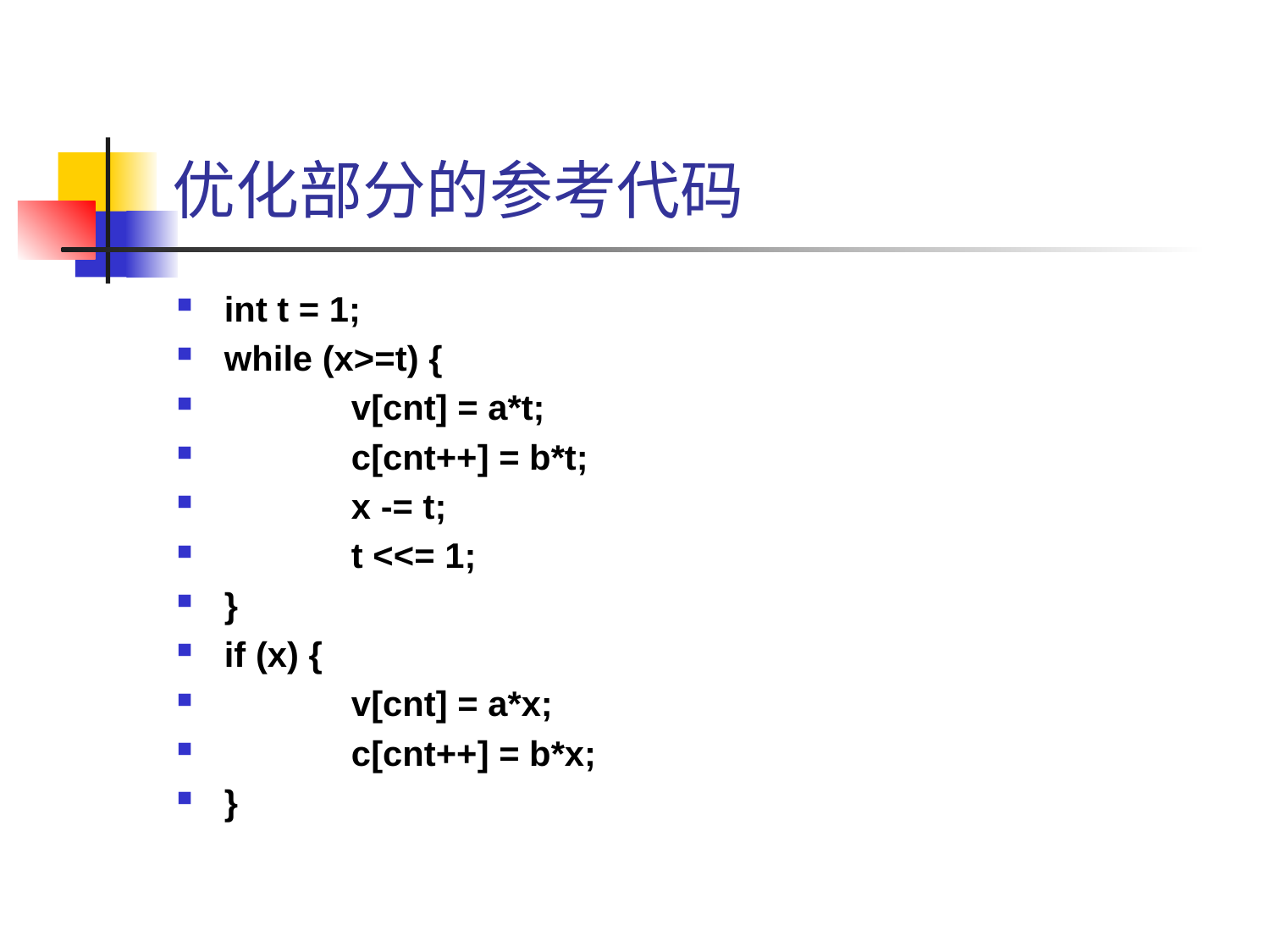

# 优化部分的参考代码
int t = 1;
while (x>=t) {
	v[cnt] = a*t;
	c[cnt++] = b*t;
	x -= t;
	t <<= 1;
}
if (x) {
	v[cnt] = a*x;
	c[cnt++] = b*x;
}
15